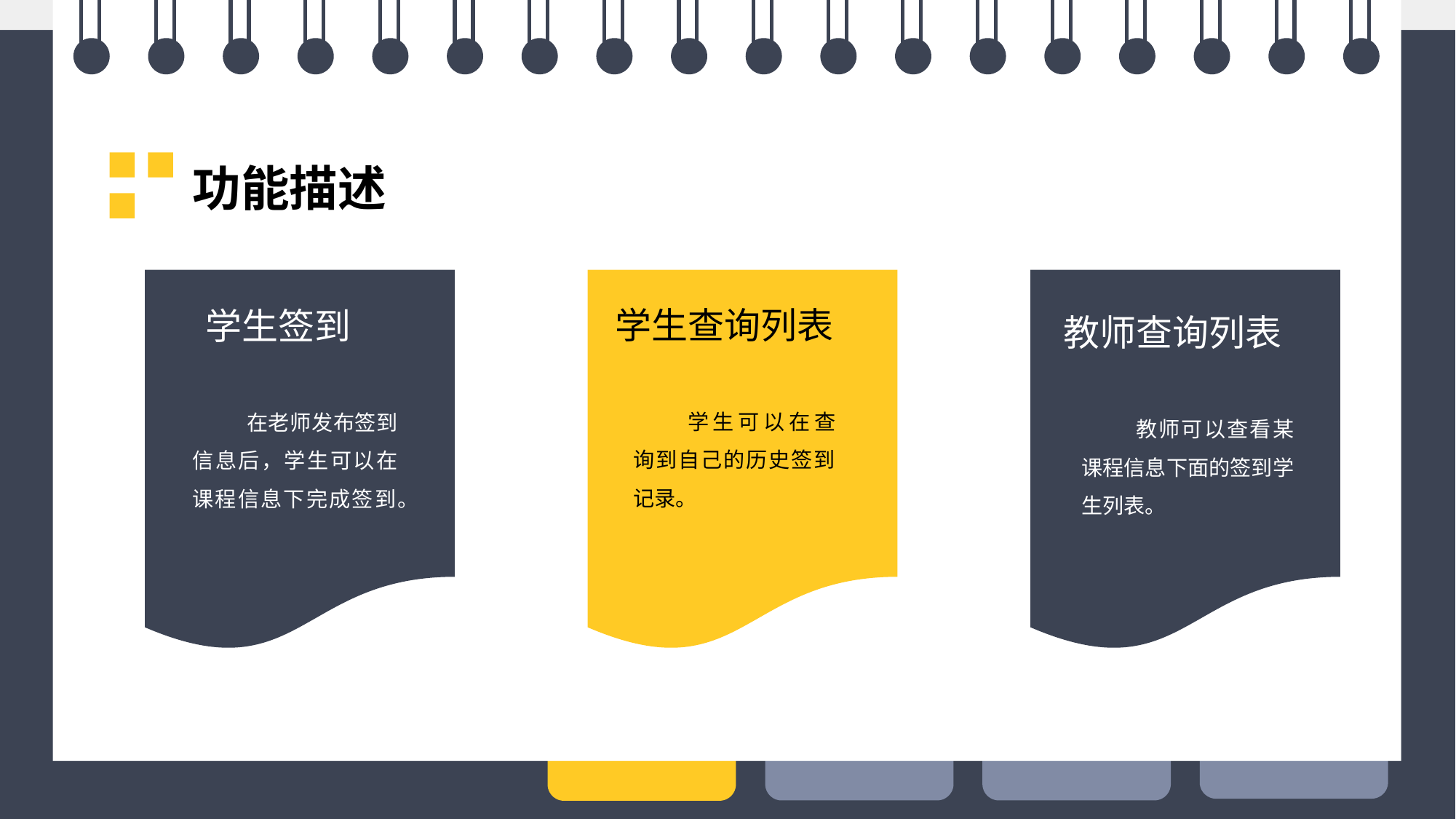

功能描述

学生查询列表
学生签到
教师查询列表
学生可以在查询到自己的历史签到记录。
在老师发布签到信息后，学生可以在课程信息下完成签到。
教师可以查看某课程信息下面的签到学生列表。